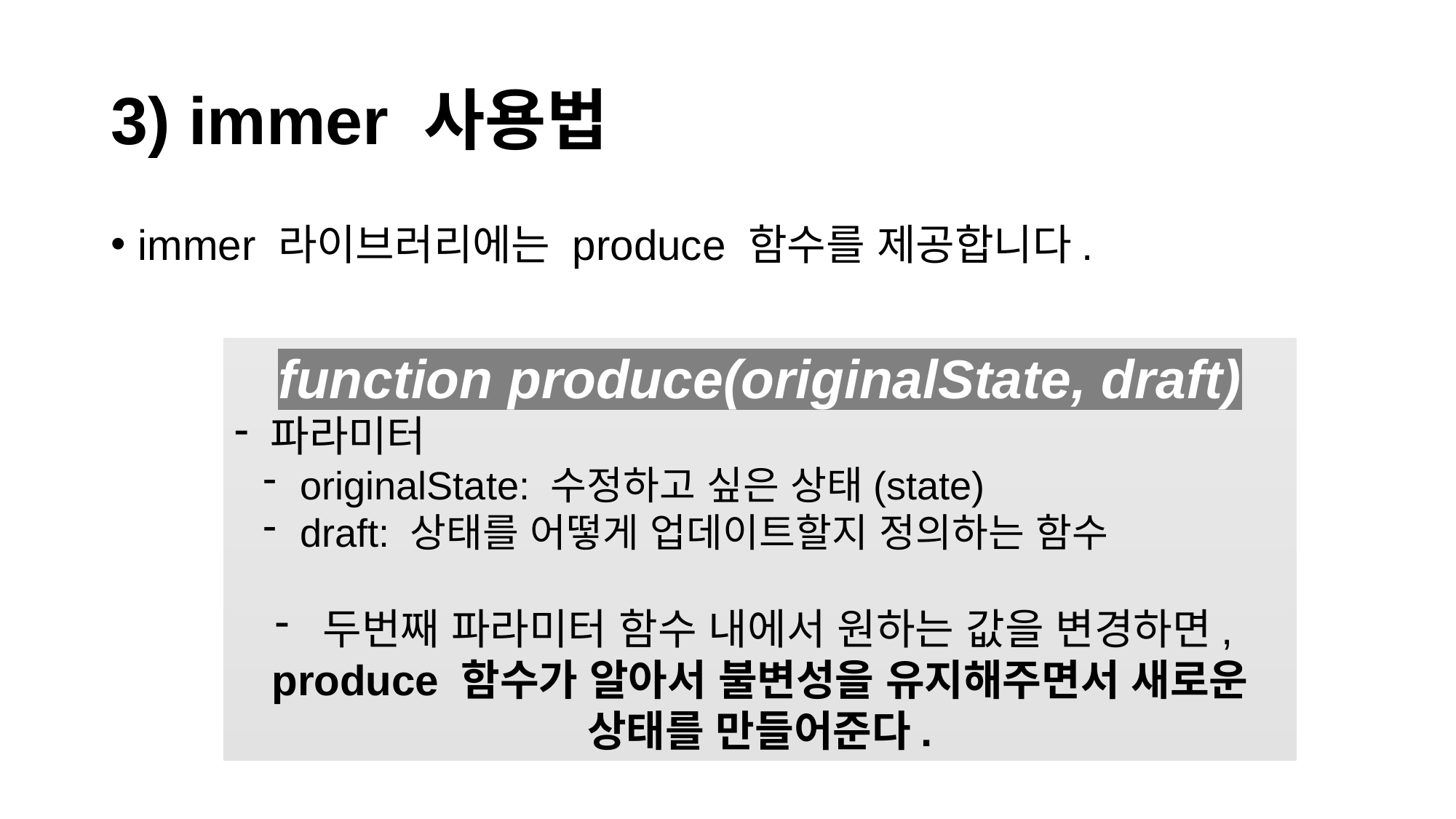

# 3) immer 사용법
immer 라이브러리에는 produce 함수를 제공합니다.
function produce(originalState, draft)
 파라미터
 originalState: 수정하고 싶은 상태(state)
 draft: 상태를 어떻게 업데이트할지 정의하는 함수

 두번째 파라미터 함수 내에서 원하는 값을 변경하면,
produce 함수가 알아서 불변성을 유지해주면서 새로운 상태를 만들어준다.